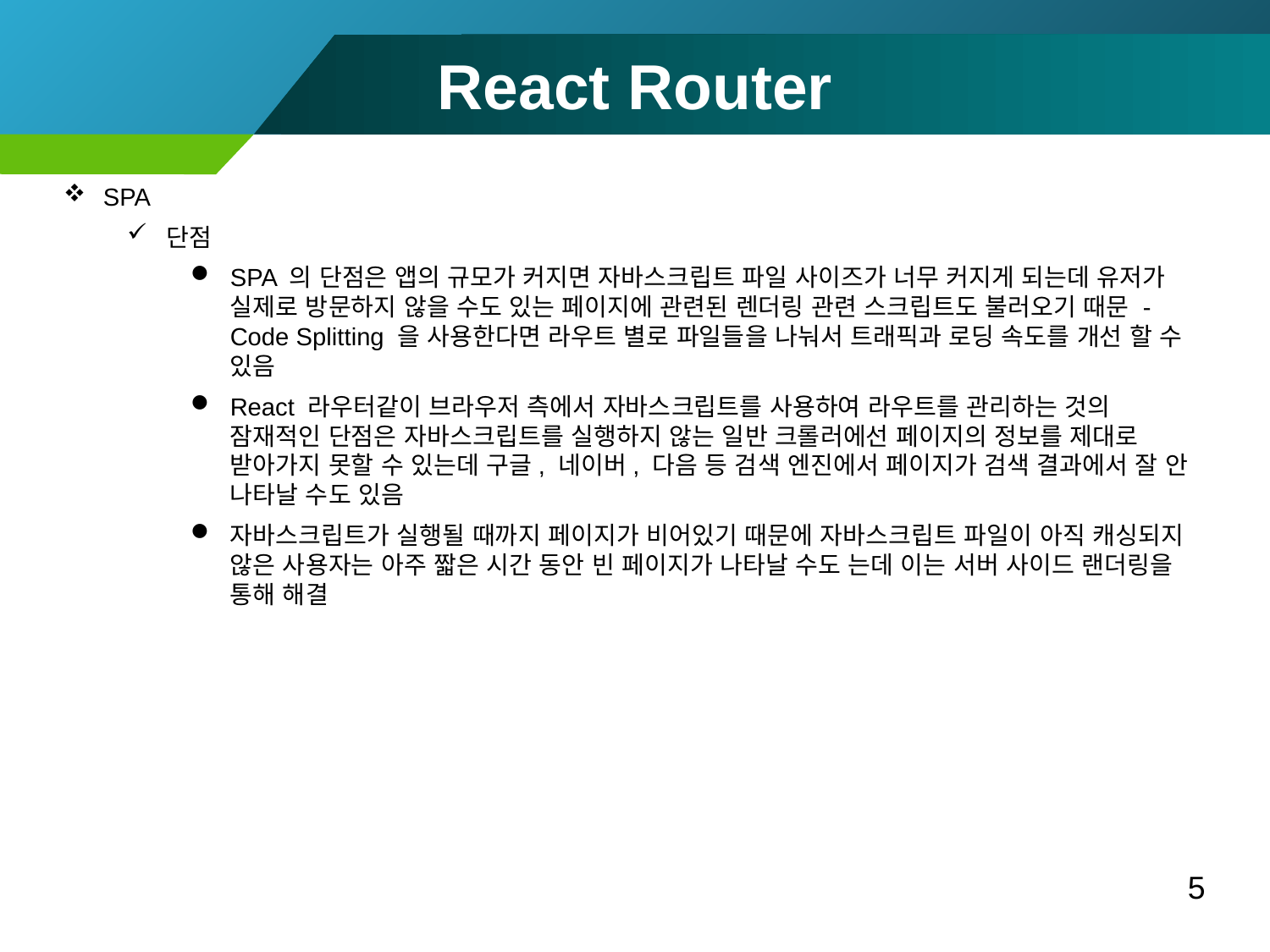

React Router
SPA
단점
SPA 의 단점은 앱의 규모가 커지면 자바스크립트 파일 사이즈가 너무 커지게 되는데 유저가 실제로 방문하지 않을 수도 있는 페이지에 관련된 렌더링 관련 스크립트도 불러오기 때문 - Code Splitting 을 사용한다면 라우트 별로 파일들을 나눠서 트래픽과 로딩 속도를 개선 할 수 있음
React 라우터같이 브라우저 측에서 자바스크립트를 사용하여 라우트를 관리하는 것의 잠재적인 단점은 자바스크립트를 실행하지 않는 일반 크롤러에선 페이지의 정보를 제대로 받아가지 못할 수 있는데 구글, 네이버, 다음 등 검색 엔진에서 페이지가 검색 결과에서 잘 안 나타날 수도 있음
자바스크립트가 실행될 때까지 페이지가 비어있기 때문에 자바스크립트 파일이 아직 캐싱되지 않은 사용자는 아주 짧은 시간 동안 빈 페이지가 나타날 수도 는데 이는 서버 사이드 랜더링을 통해 해결
5